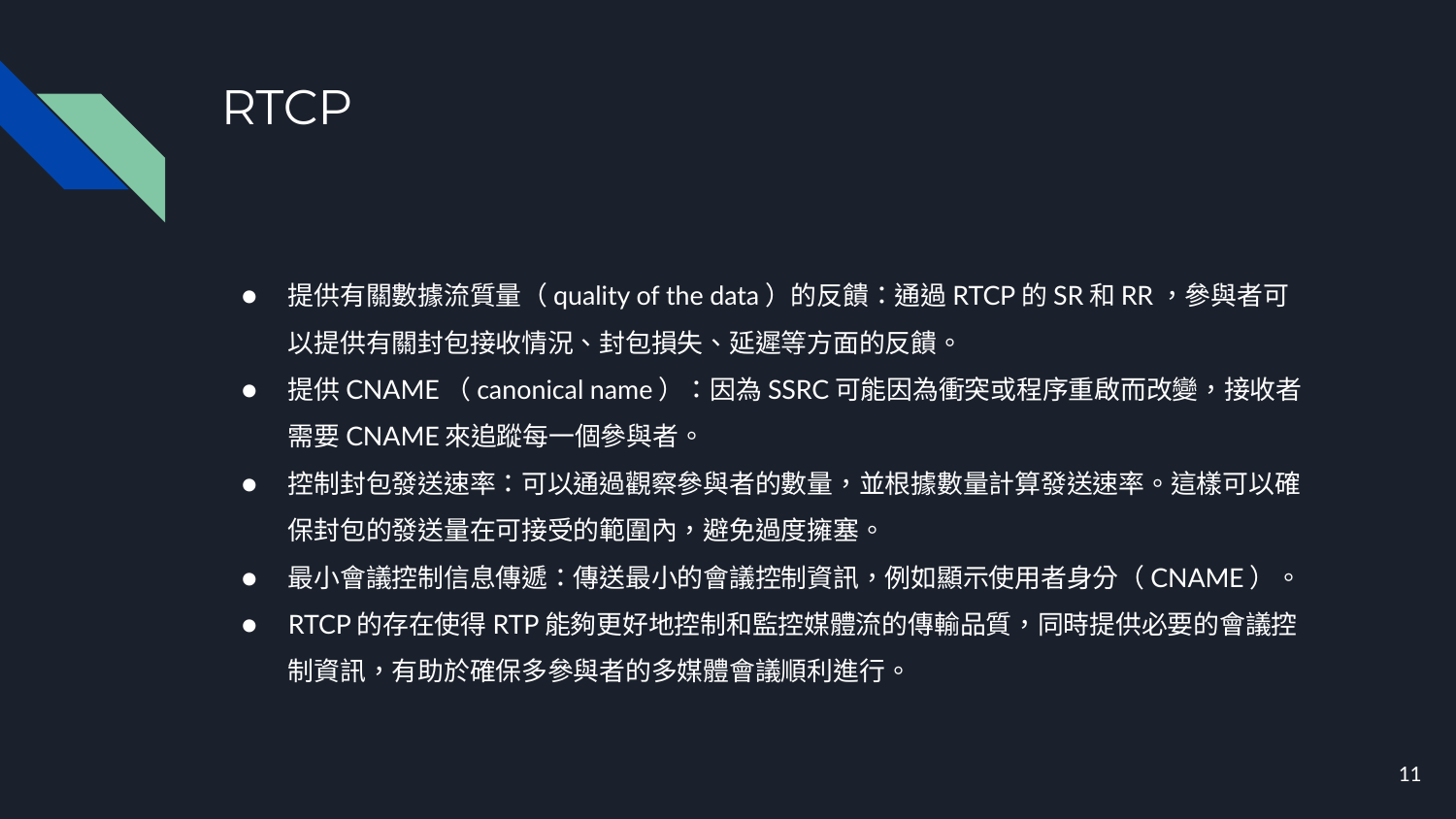

# RTCP
提供有關數據流質量（quality of the data）的反饋：通過RTCP的SR和RR，參與者可以提供有關封包接收情況、封包損失、延遲等方面的反饋。
提供CNAME（canonical name）：因為SSRC可能因為衝突或程序重啟而改變，接收者需要CNAME來追蹤每一個參與者。
控制封包發送速率：可以通過觀察參與者的數量，並根據數量計算發送速率。這樣可以確保封包的發送量在可接受的範圍內，避免過度擁塞。
最小會議控制信息傳遞：傳送最小的會議控制資訊，例如顯示使用者身分（CNAME）。
RTCP的存在使得RTP能夠更好地控制和監控媒體流的傳輸品質，同時提供必要的會議控制資訊，有助於確保多參與者的多媒體會議順利進行。
11